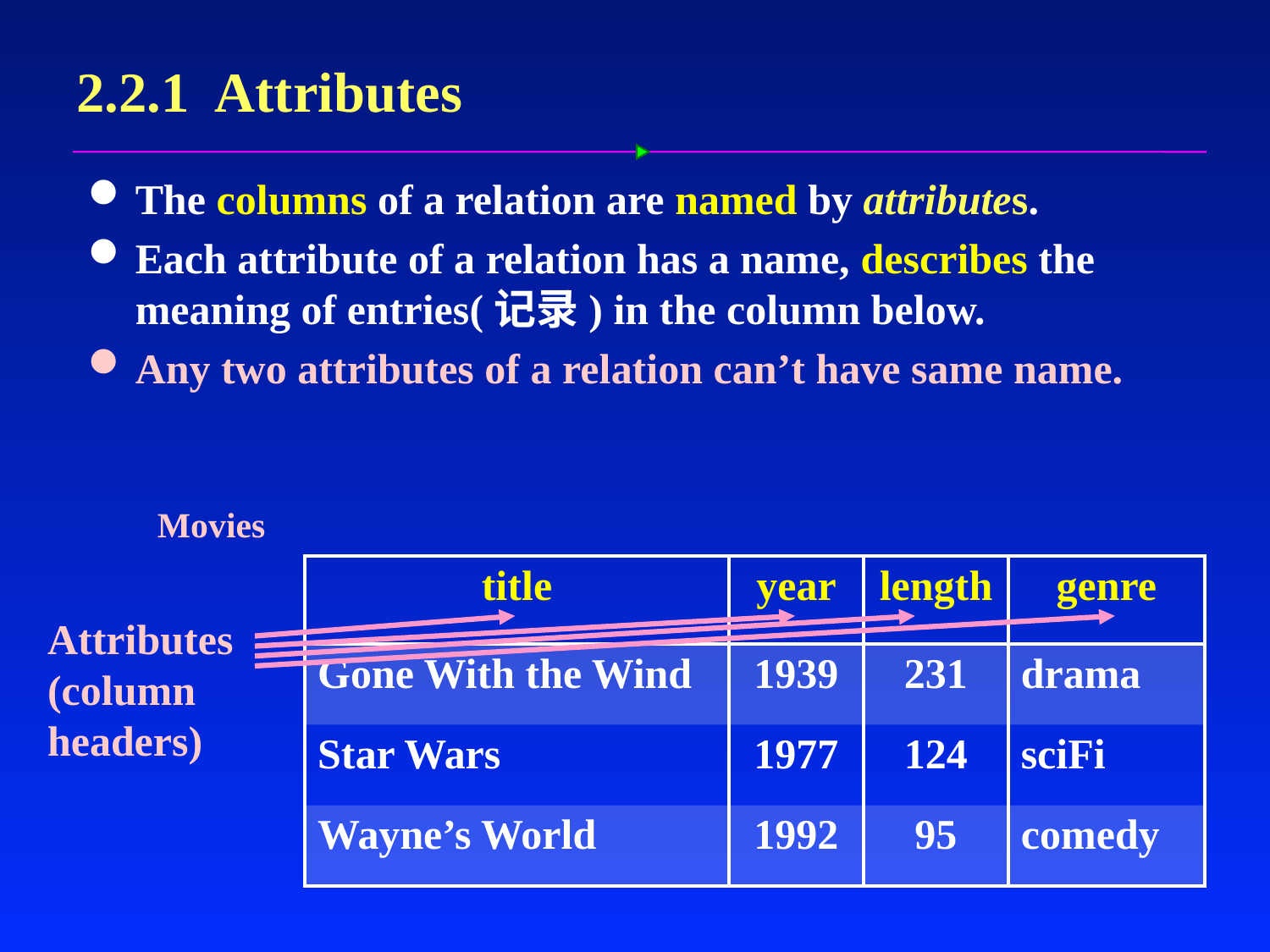

# 2.2.1  Attributes

The columns of a relation are named by attributes.
Each attribute of a relation has a name, describes the meaning of entries(记录) in the column below.
Any two attributes of a relation can’t have same name.
Movies
| title | year | length | genre |
| --- | --- | --- | --- |
| Gone With the Wind | 1939 | 231 | drama |
| Star Wars | 1977 | 124 | sciFi |
| Wayne’s World | 1992 | 95 | comedy |
Attributes
(column
headers)